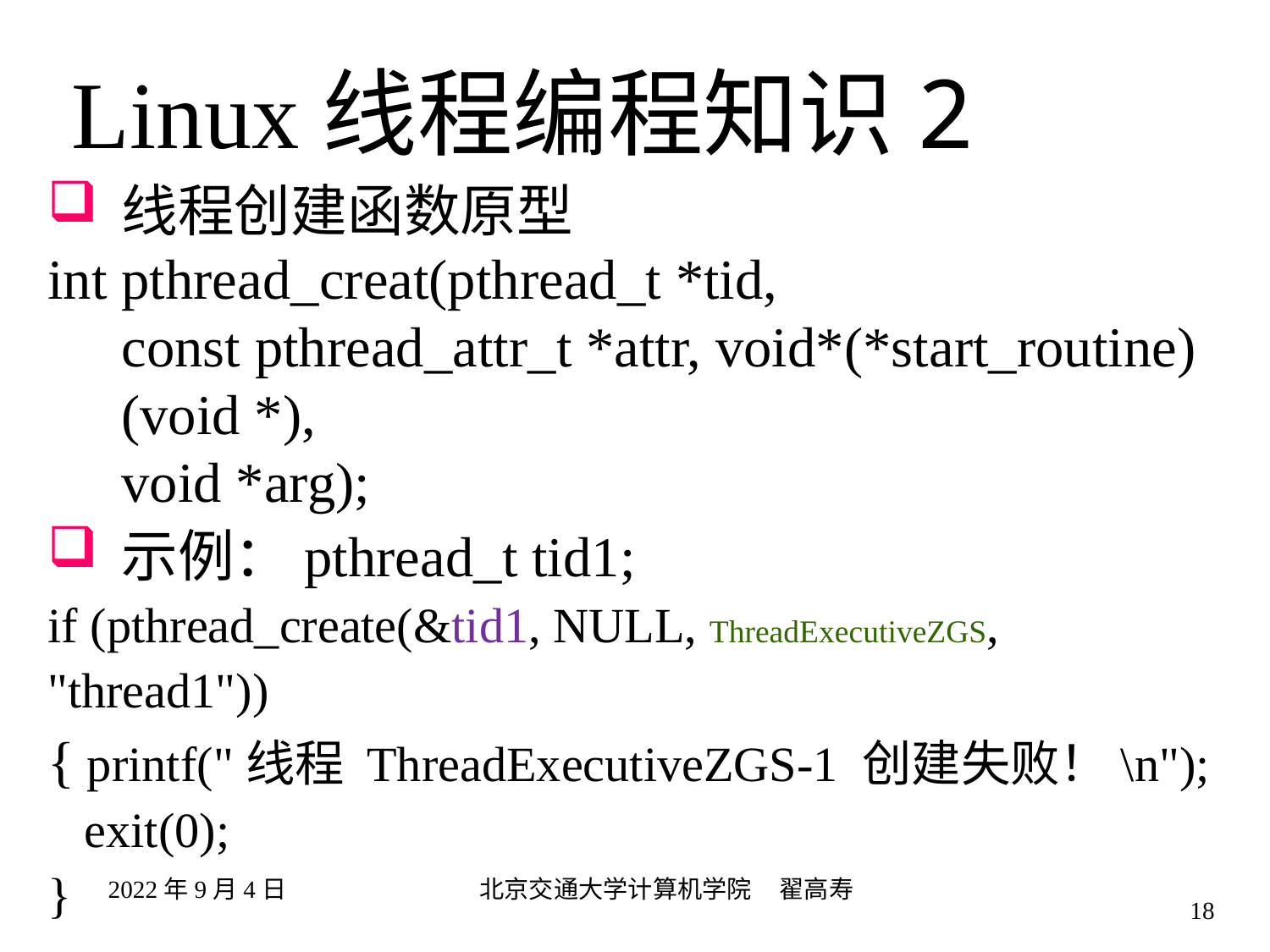

# Linux线程编程知识2
线程创建函数原型
int pthread_creat(pthread_t *tid,
const pthread_attr_t *attr, void*(*start_routine)(void *),
void *arg);
示例：pthread_t tid1;
if (pthread_create(&tid1, NULL, ThreadExecutiveZGS, "thread1"))
{ printf("线程 ThreadExecutiveZGS-1 创建失败！\n");
   exit(0);
}

2022年9月4日
北京交通大学计算机学院     翟高寿
18